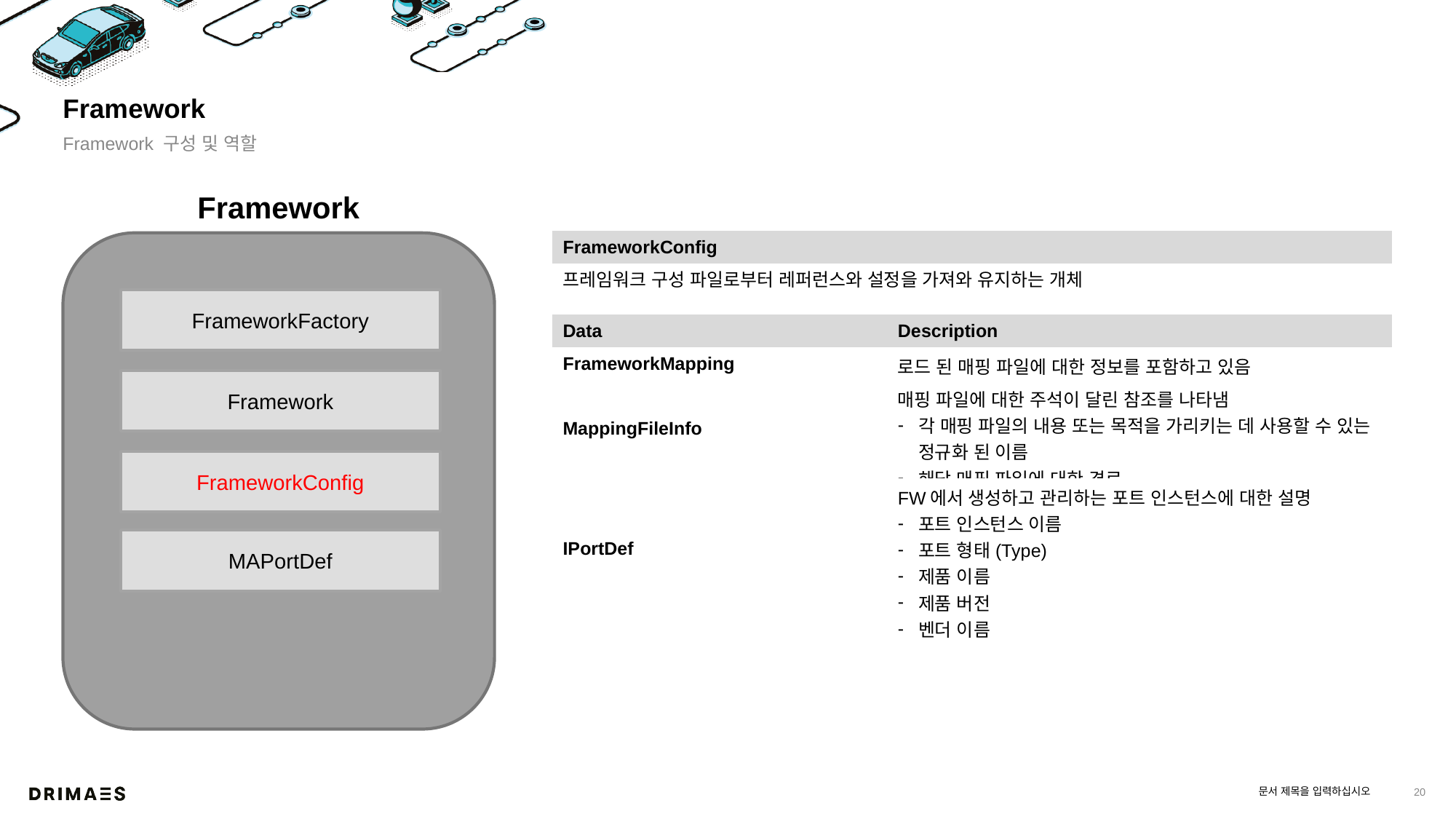

# Framework
Framework 구성 및 역할
Framework
| FrameworkConfig |
| --- |
| 프레임워크 구성 파일로부터 레퍼런스와 설정을 가져와 유지하는 개체 |

FrameworkFactory
| Data | Description |
| --- | --- |
| FrameworkMapping | 로드 된 매핑 파일에 대한 정보를 포함하고 있음 |
| MappingFileInfo | 매핑 파일에 대한 주석이 달린 참조를 나타냄 각 매핑 파일의 내용 또는 목적을 가리키는 데 사용할 수 있는 정규화 된 이름 해당 매핑 파일에 대한 경로 |
| IPortDef | FW에서 생성하고 관리하는 포트 인스턴스에 대한 설명 포트 인스턴스 이름 포트 형태(Type) 제품 이름 제품 버전 벤더 이름 |
Framework
FrameworkConfig
MAPortDef
문서 제목을 입력하십시오